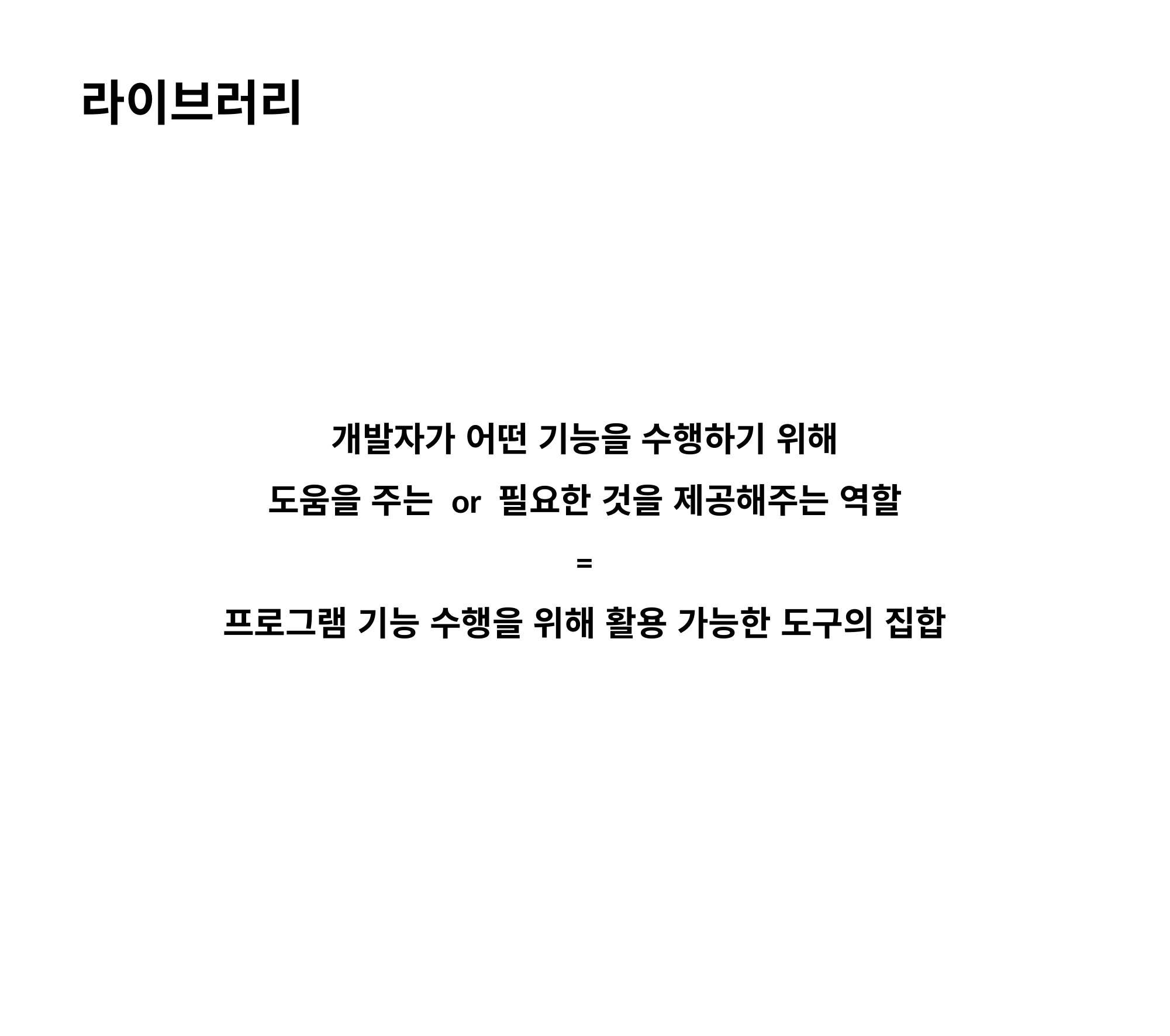

라이브러리
개발자가 어떤 기능을 수행하기 위해
도움을 주는 or 필요한 것을 제공해주는 역할
=
프로그램 기능 수행을 위해 활용 가능한 도구의 집합